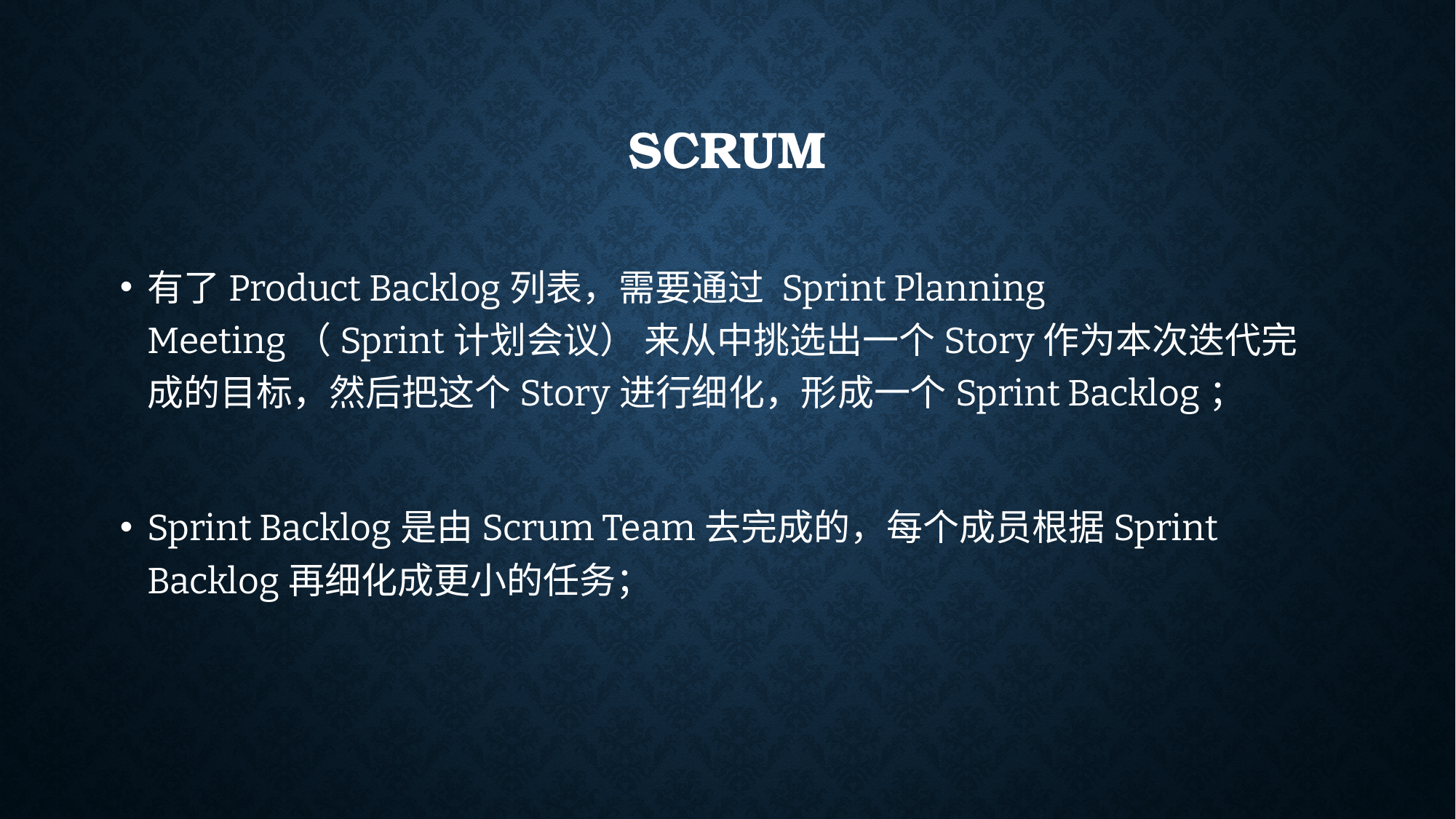

# Scrum
有了Product Backlog列表，需要通过 Sprint Planning Meeting（Sprint计划会议） 来从中挑选出一个Story作为本次迭代完成的目标，然后把这个Story进行细化，形成一个Sprint Backlog；

Sprint Backlog是由Scrum Team去完成的，每个成员根据Sprint Backlog再细化成更小的任务；